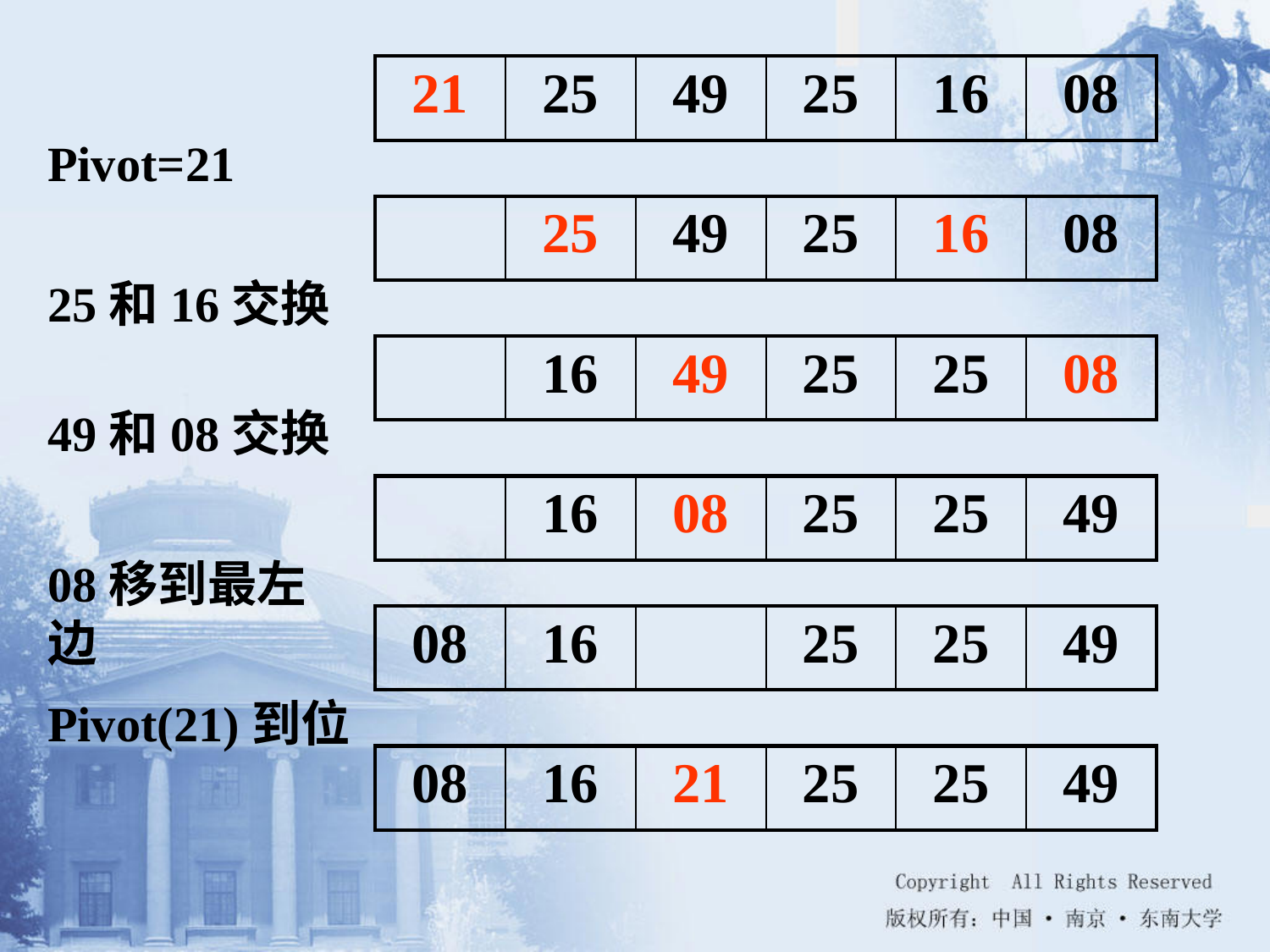

| 21 | 25 | 49 | 25 | 16 | 08 |
| --- | --- | --- | --- | --- | --- |
Pivot=21
|  | 25 | 49 | 25 | 16 | 08 |
| --- | --- | --- | --- | --- | --- |
25和16交换
|  | 16 | 49 | 25 | 25 | 08 |
| --- | --- | --- | --- | --- | --- |
49和08交换
|  | 16 | 08 | 25 | 25 | 49 |
| --- | --- | --- | --- | --- | --- |
08移到最左边
| 08 | 16 |  | 25 | 25 | 49 |
| --- | --- | --- | --- | --- | --- |
Pivot(21)到位
| 08 | 16 | 21 | 25 | 25 | 49 |
| --- | --- | --- | --- | --- | --- |